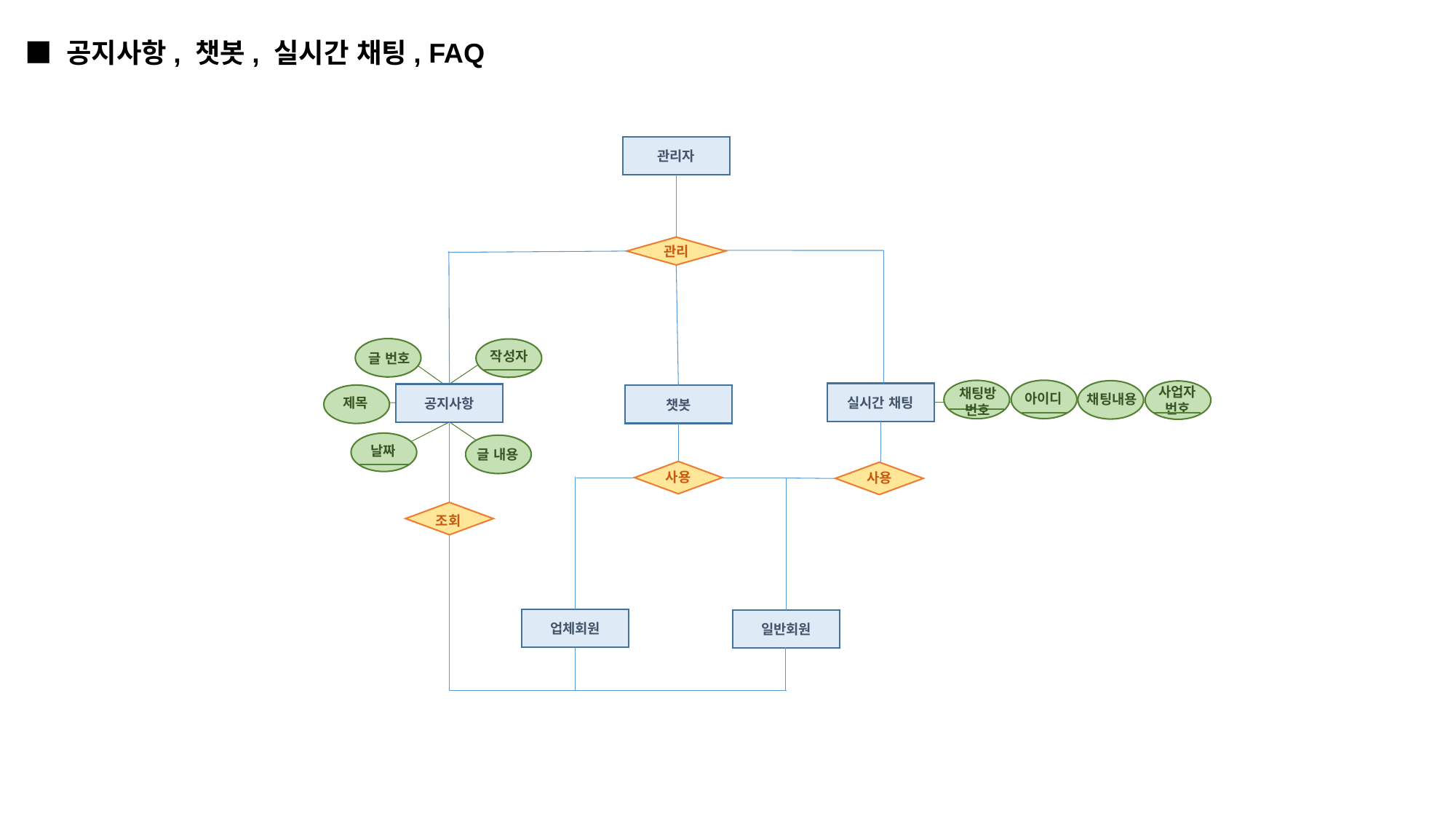

■ 공지사항, 챗봇, 실시간 채팅, FAQ
관리자

관리

글 번호

작성자

사업자
번호
채팅방
번호

아이디

실시간 채팅
공지사항

제목
채팅내용
챗봇

날짜

글 내용

사용

사용

조회
업체회원
일반회원